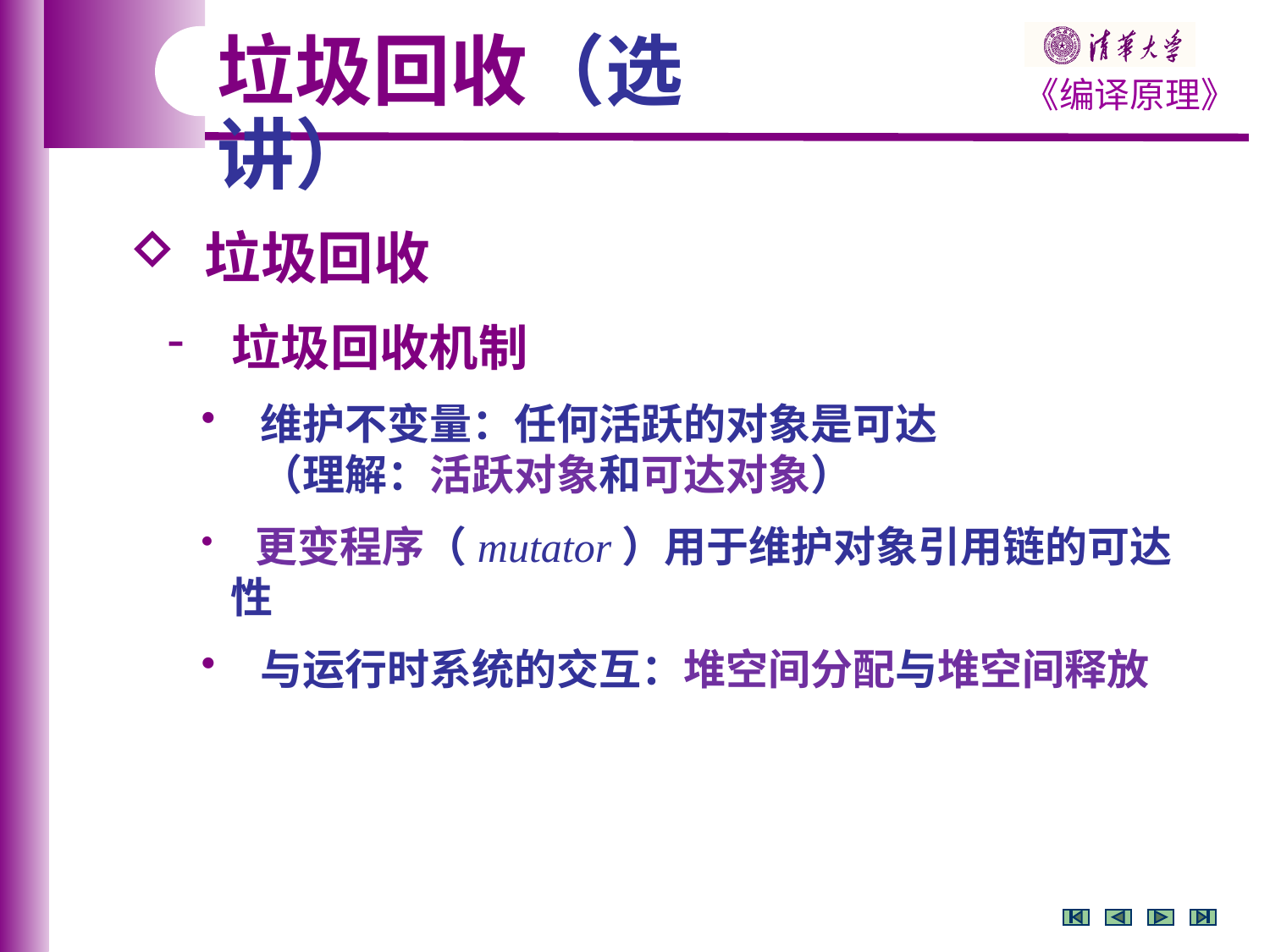

垃圾回收（选讲）
 垃圾回收
  垃圾回收机制

  维护不变量：任何活跃的对象是可达
  （理解：活跃对象和可达对象）

  更变程序（mutator）用于维护对象引用链的可达性

  与运行时系统的交互：堆空间分配与堆空间释放